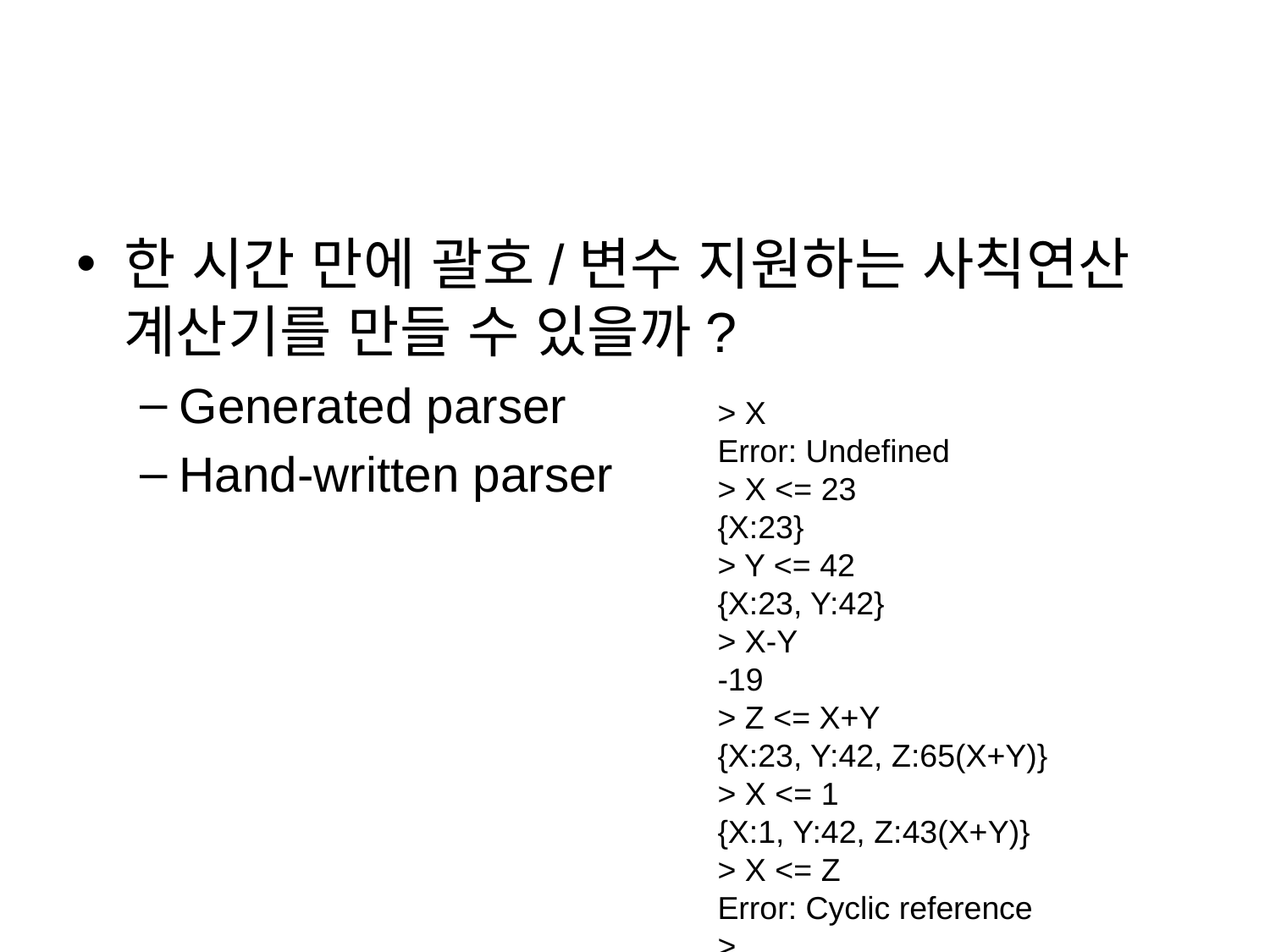

#
한 시간 만에 괄호/변수 지원하는 사칙연산 계산기를 만들 수 있을까?
Generated parser
Hand-written parser
> X
Error: Undefined
> X <= 23
{X:23}
> Y <= 42
{X:23, Y:42}
> X-Y
-19
> Z <= X+Y
{X:23, Y:42, Z:65(X+Y)}
> X <= 1
{X:1, Y:42, Z:43(X+Y)}
> X <= Z
Error: Cyclic reference
>